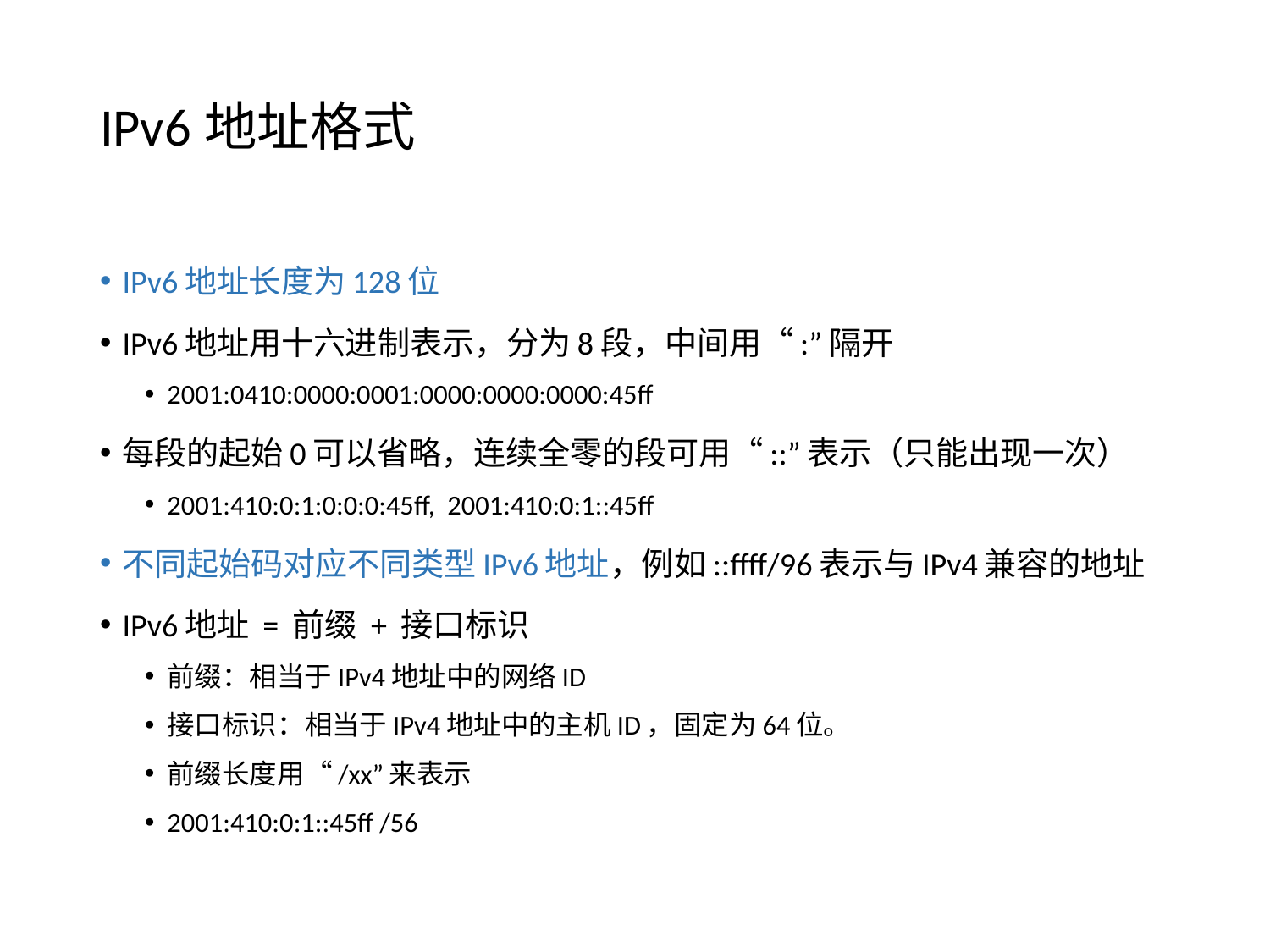

# IPv6地址格式
IPv6地址长度为128位
IPv6地址用十六进制表示，分为8段，中间用“:”隔开
2001:0410:0000:0001:0000:0000:0000:45ff
每段的起始0可以省略，连续全零的段可用“::”表示（只能出现一次）
2001:410:0:1:0:0:0:45ff,  2001:410:0:1::45ff
不同起始码对应不同类型IPv6地址，例如::ffff/96表示与IPv4兼容的地址
IPv6地址 = 前缀 + 接口标识
前缀：相当于IPv4地址中的网络ID
接口标识：相当于IPv4地址中的主机ID，固定为64位。
前缀长度用“/xx”来表示
2001:410:0:1::45ff /56

36